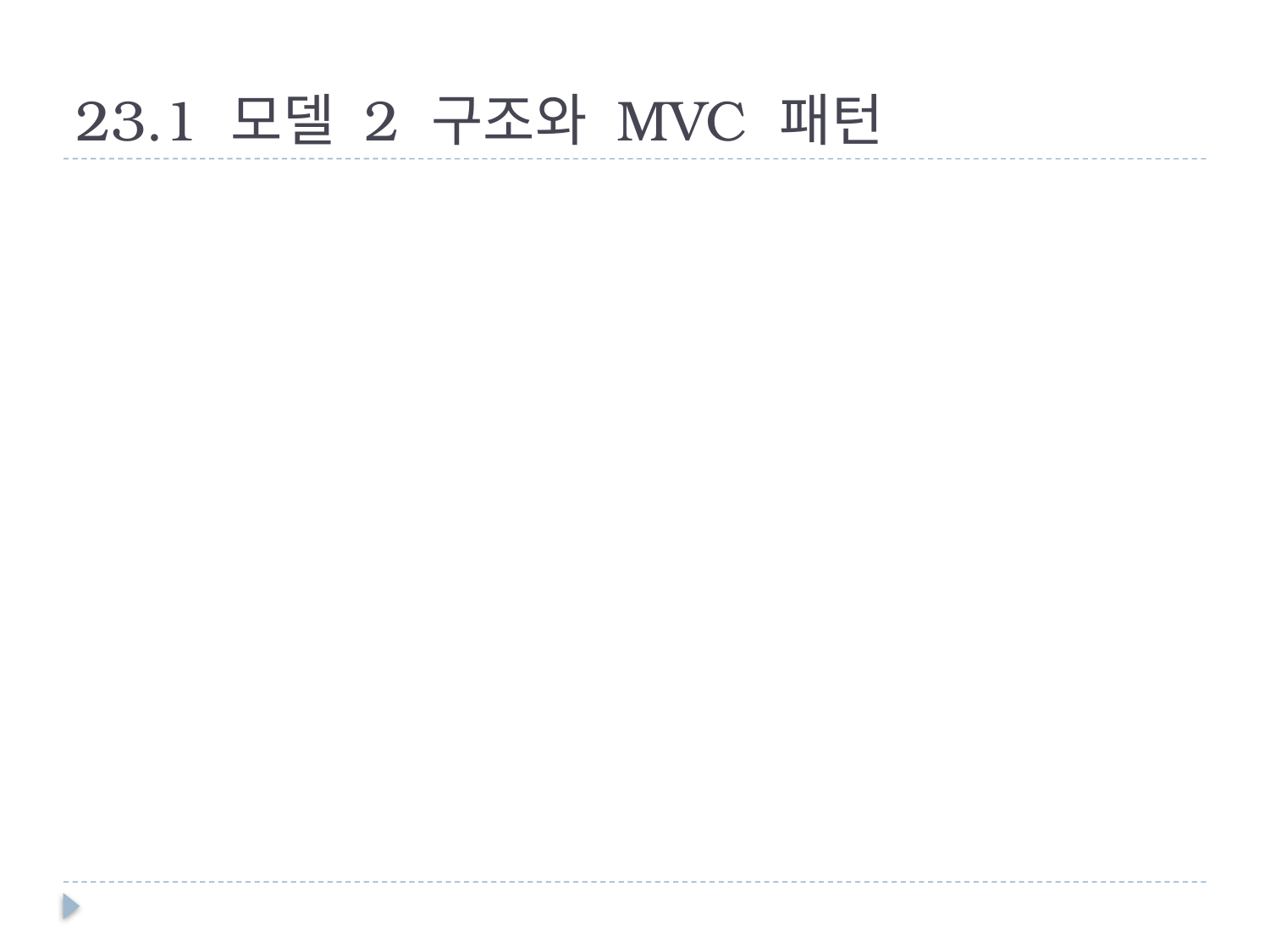

# 23.1 모델 2 구조와 MVC 패턴